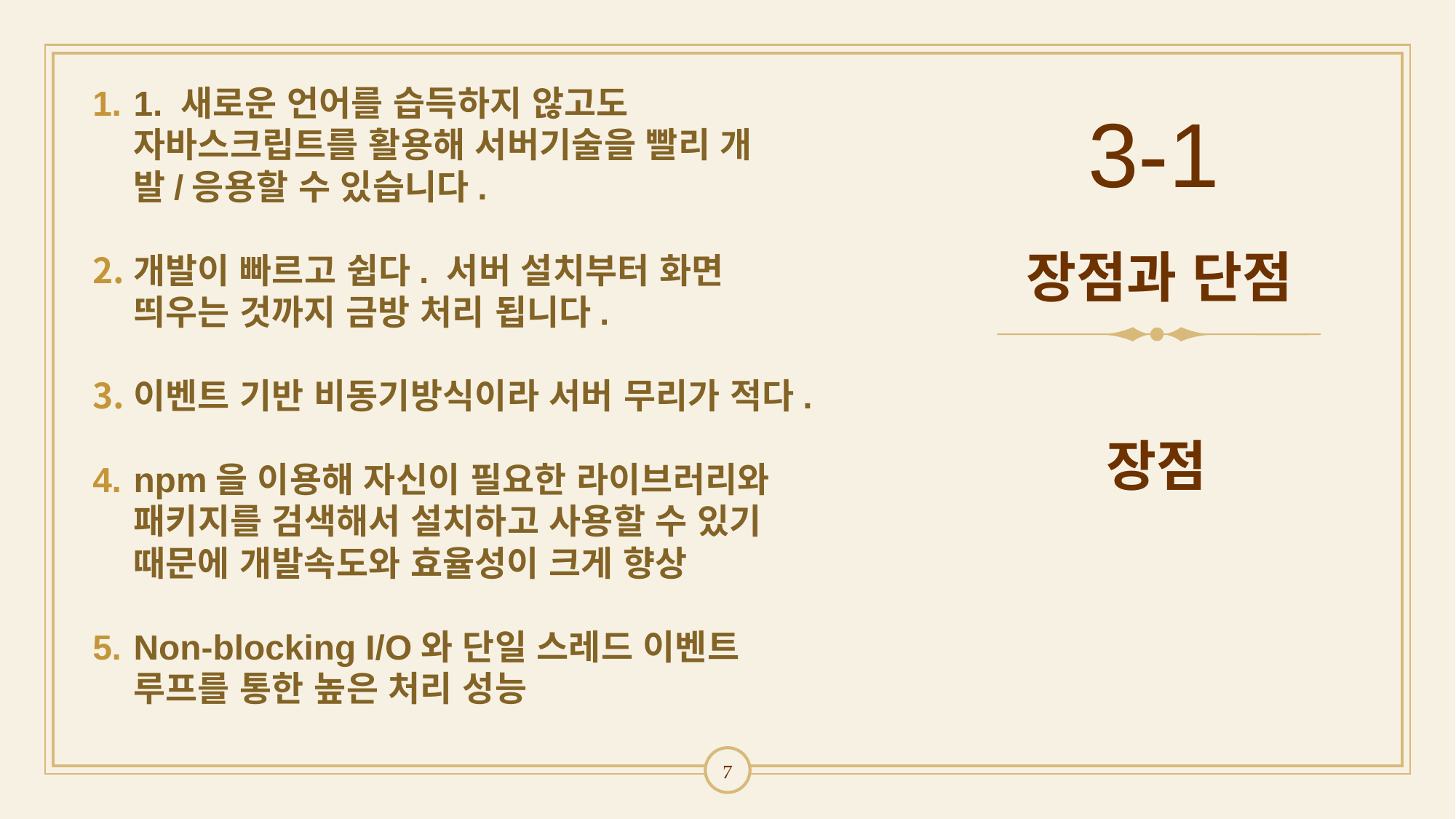

1. 새로운 언어를 습득하지 않고도 자바스크립트를 활용해 서버기술을 빨리 개발/응용할 수 있습니다.

개발이 빠르고 쉽다. 서버 설치부터 화면 띄우는 것까지 금방 처리 됩니다.

이벤트 기반 비동기방식이라 서버 무리가 적다.

npm을 이용해 자신이 필요한 라이브러리와 패키지를 검색해서 설치하고 사용할 수 있기 때문에 개발속도와 효율성이 크게 향상

Non-blocking I/O와 단일 스레드 이벤트 루프를 통한 높은 처리 성능
# 3-1
장점과 단점
장점
7